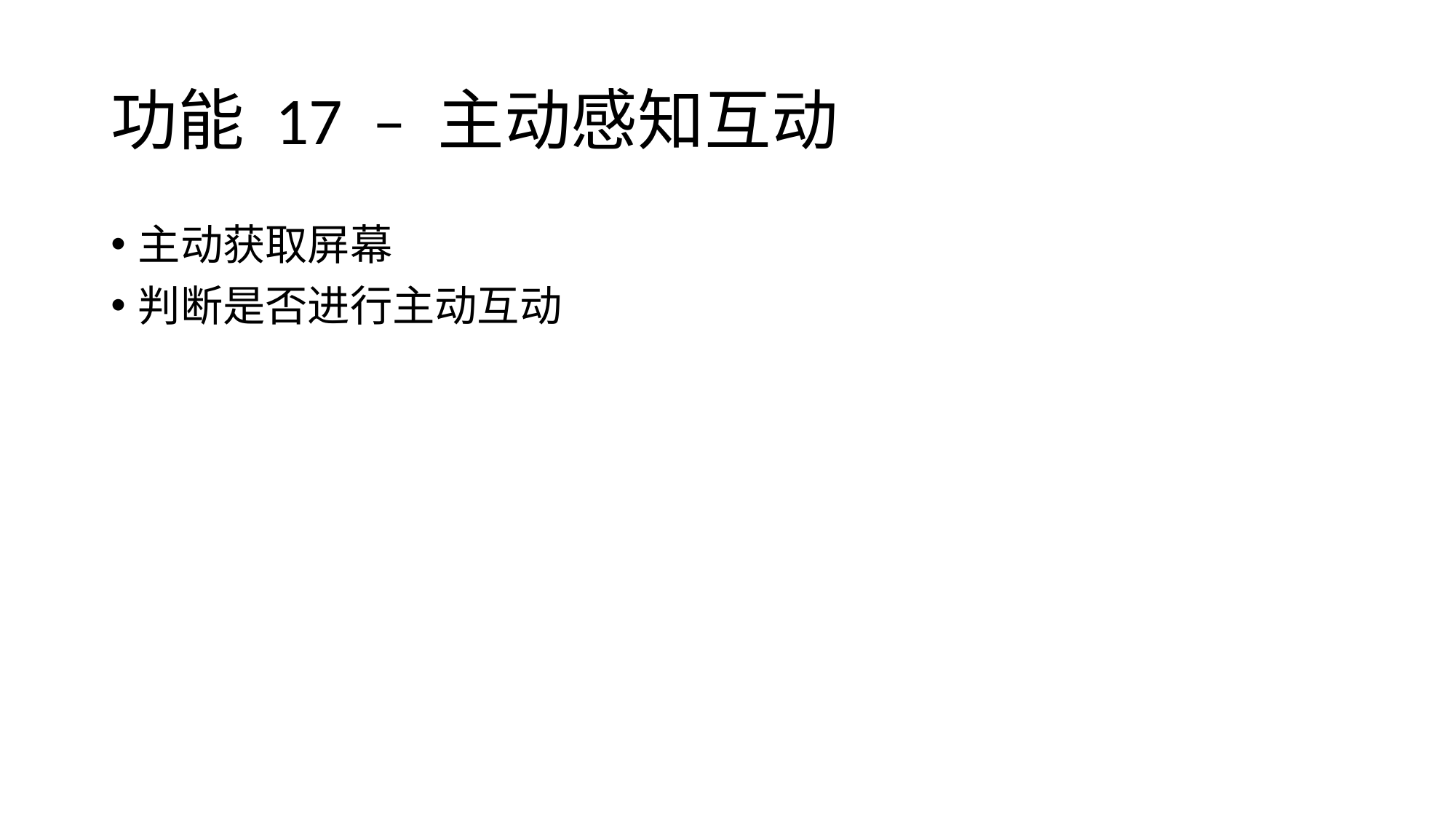

# 功能 17  – 主动感知互动
主动获取屏幕
判断是否进行主动互动